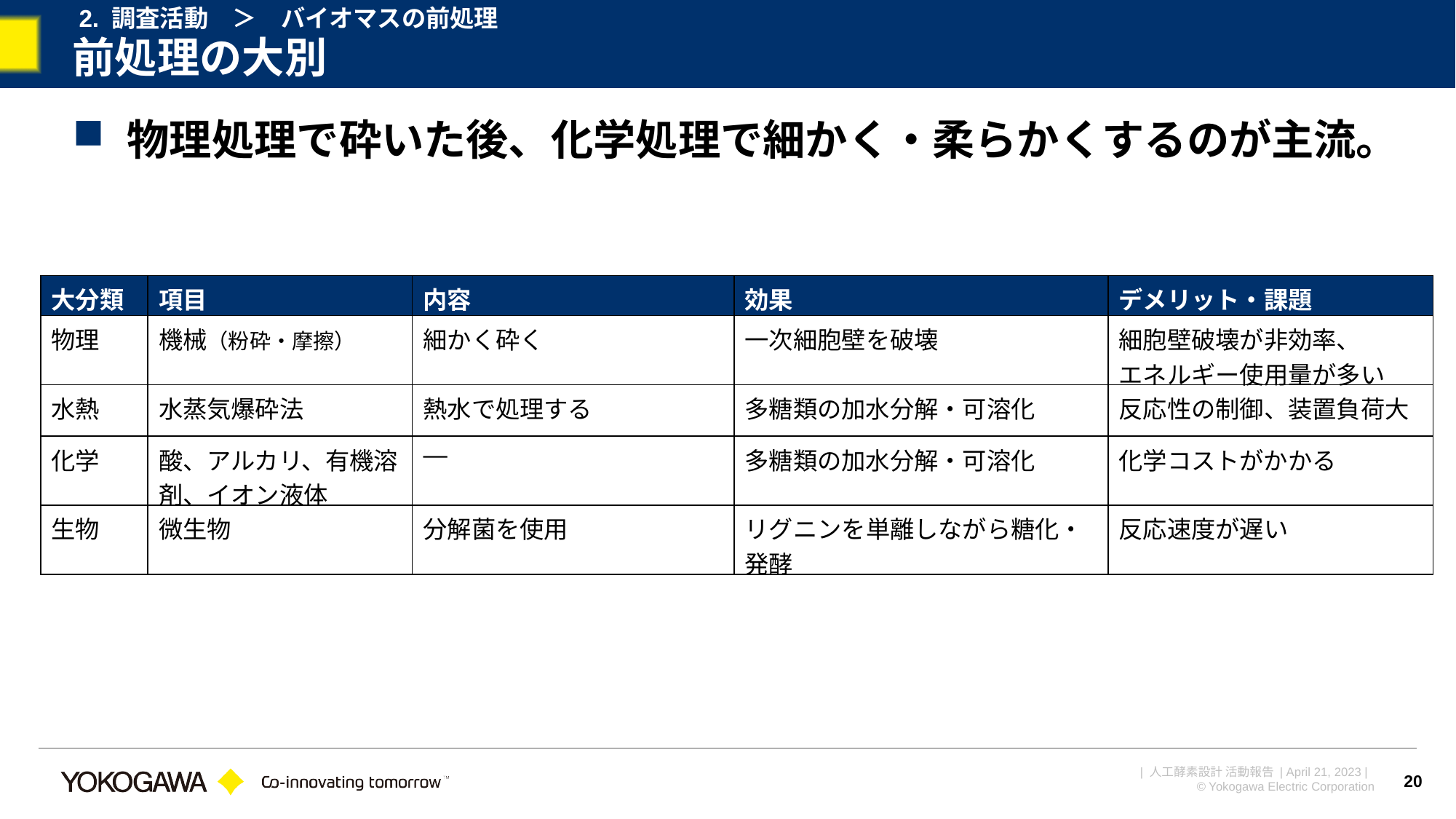

2. 調査活動　＞　バイオマスの前処理
# 前処理の大別
物理処理で砕いた後、化学処理で細かく・柔らかくするのが主流。
| 大分類 | 項目 | 内容 | 効果 | デメリット・課題 |
| --- | --- | --- | --- | --- |
| 物理 | 機械（粉砕・摩擦） | 細かく砕く | 一次細胞壁を破壊 | 細胞壁破壊が非効率、 エネルギー使用量が多い |
| 水熱 | 水蒸気爆砕法 | 熱水で処理する | 多糖類の加水分解・可溶化 | 反応性の制御、装置負荷大 |
| 化学 | 酸、アルカリ、有機溶剤、イオン液体 | ― | 多糖類の加水分解・可溶化 | 化学コストがかかる |
| 生物 | 微生物 | 分解菌を使用 | リグニンを単離しながら糖化・発酵 | 反応速度が遅い |
20